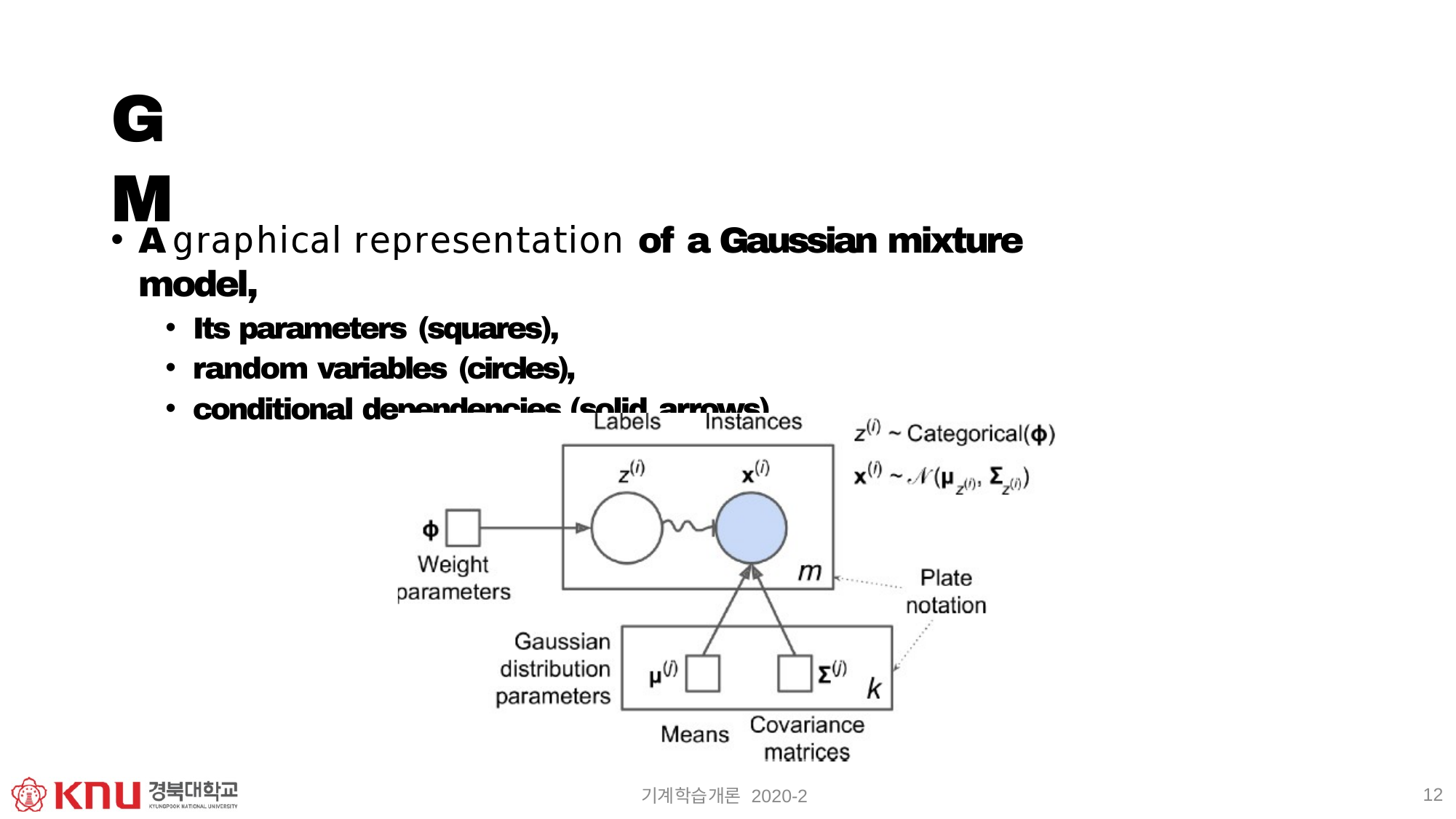

# GM
A graphical representation of a Gaussian mixture model,
Its parameters (squares),
random variables (circles),
conditional dependencies (solid arrows)

12
기계학습개론 2020-2